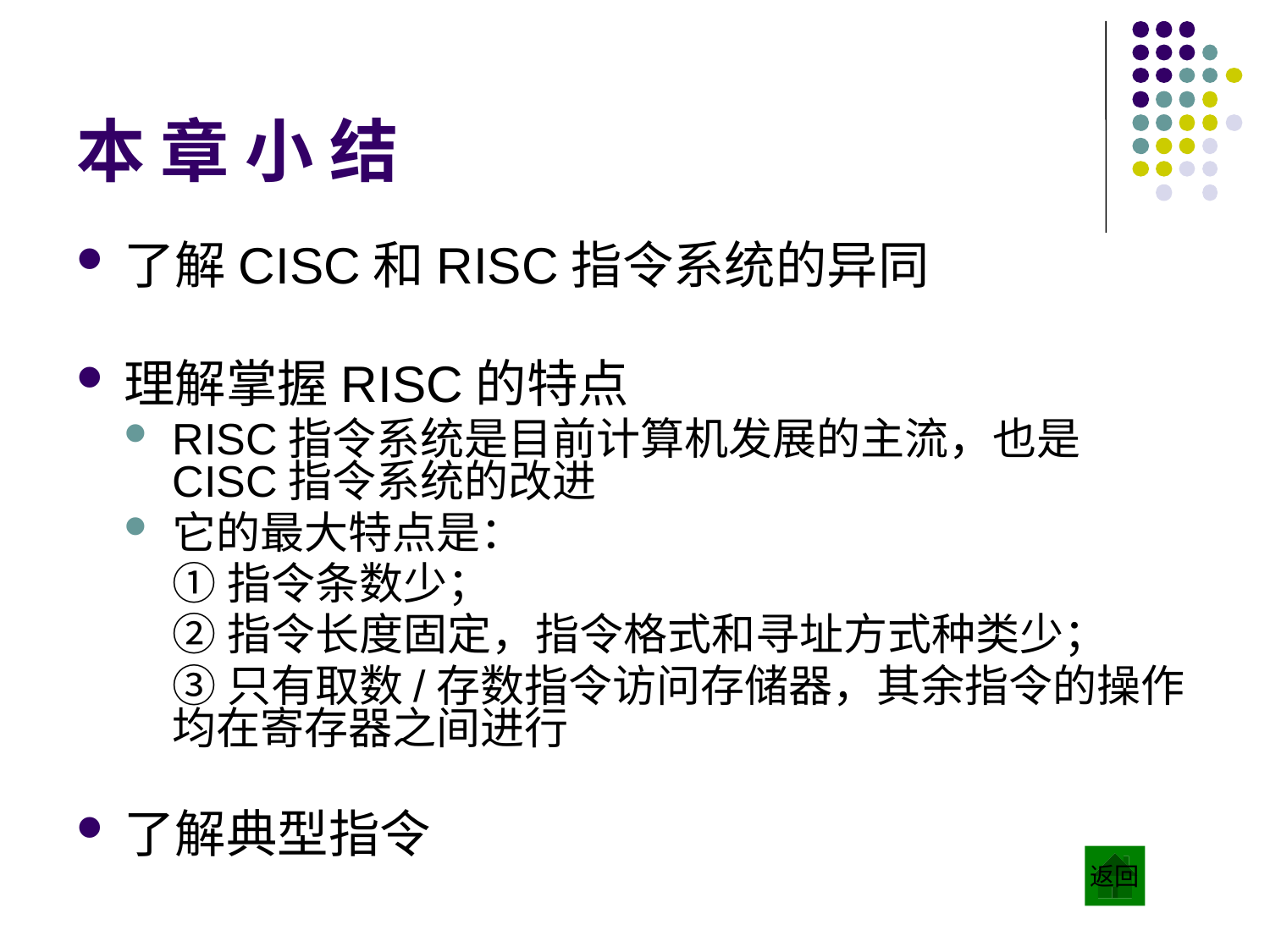

# 本 章 小 结
了解CISC和RISC指令系统的异同

理解掌握RISC的特点
RISC指令系统是目前计算机发展的主流，也是CISC指令系统的改进
它的最大特点是：
	①指令条数少；
	②指令长度固定，指令格式和寻址方式种类少；
	③只有取数/存数指令访问存储器，其余指令的操作均在寄存器之间进行

了解典型指令
返回
77